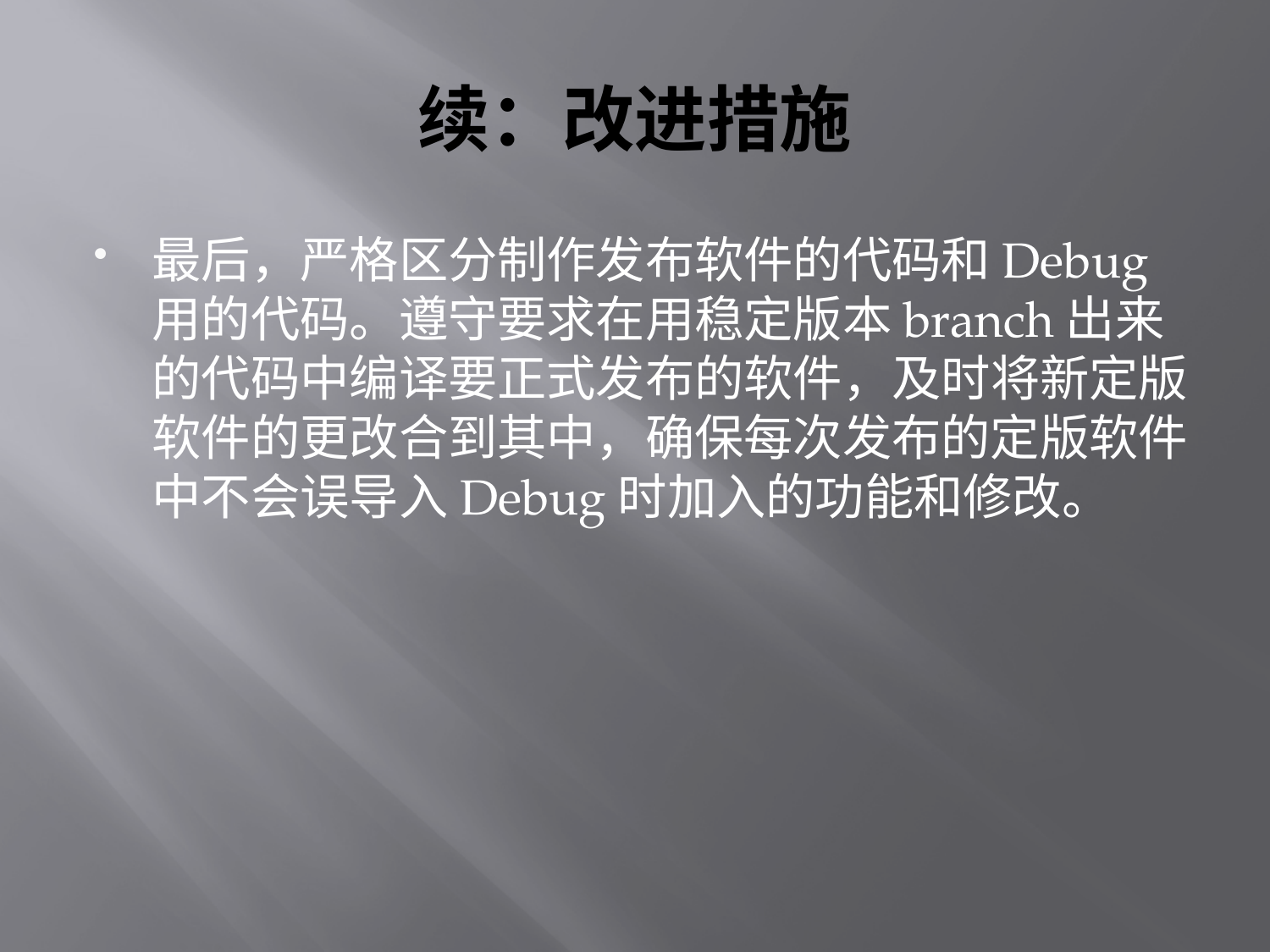

# 续：改进措施
最后，严格区分制作发布软件的代码和Debug用的代码。遵守要求在用稳定版本branch出来的代码中编译要正式发布的软件，及时将新定版软件的更改合到其中，确保每次发布的定版软件中不会误导入Debug时加入的功能和修改。